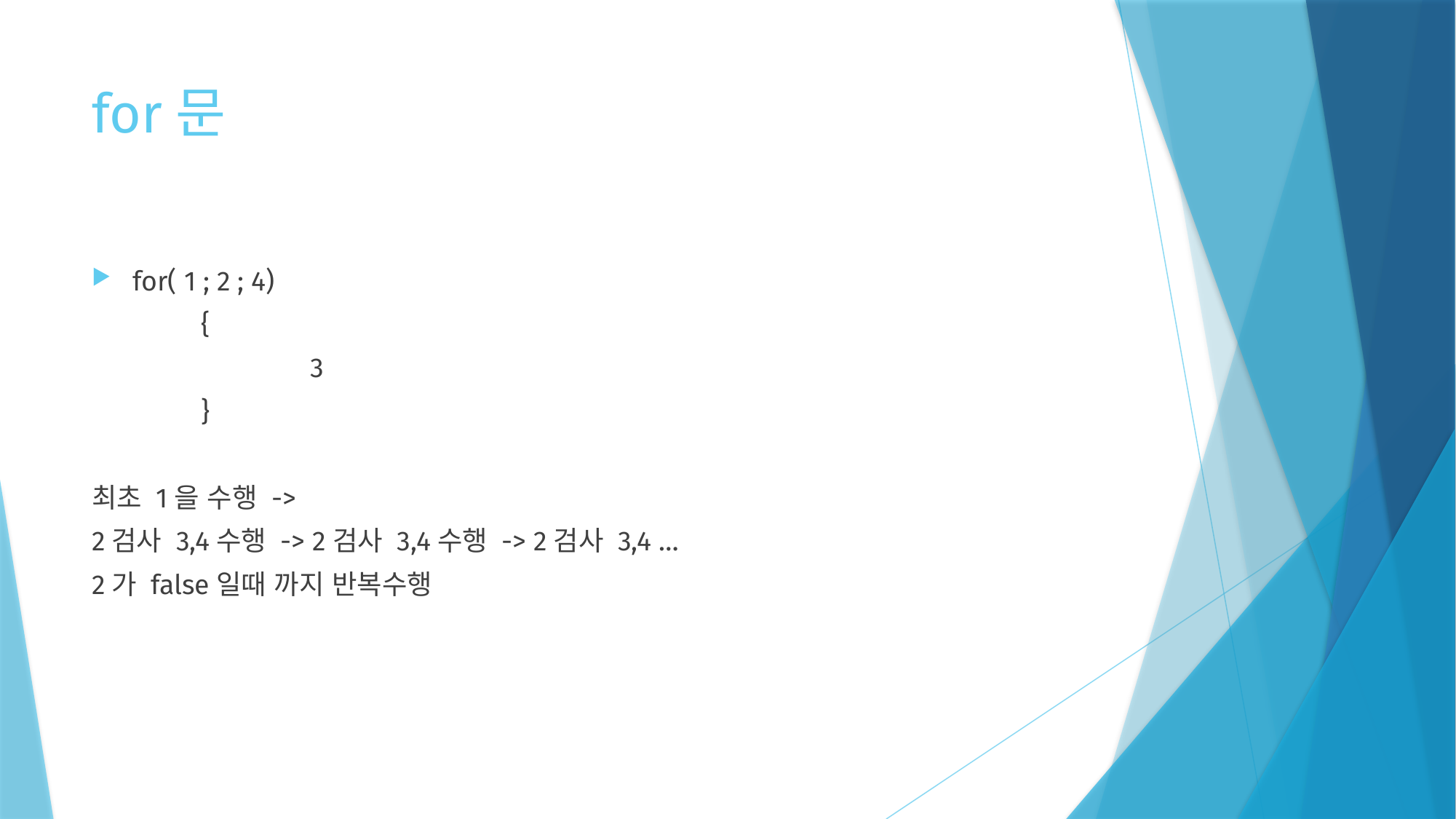

# for문
for( 1 ; 2 ; 4)
	{
		3
	}

최초 1을 수행 ->
2검사 3,4수행 -> 2검사 3,4수행 -> 2검사 3,4 …
2가 false일때 까지 반복수행